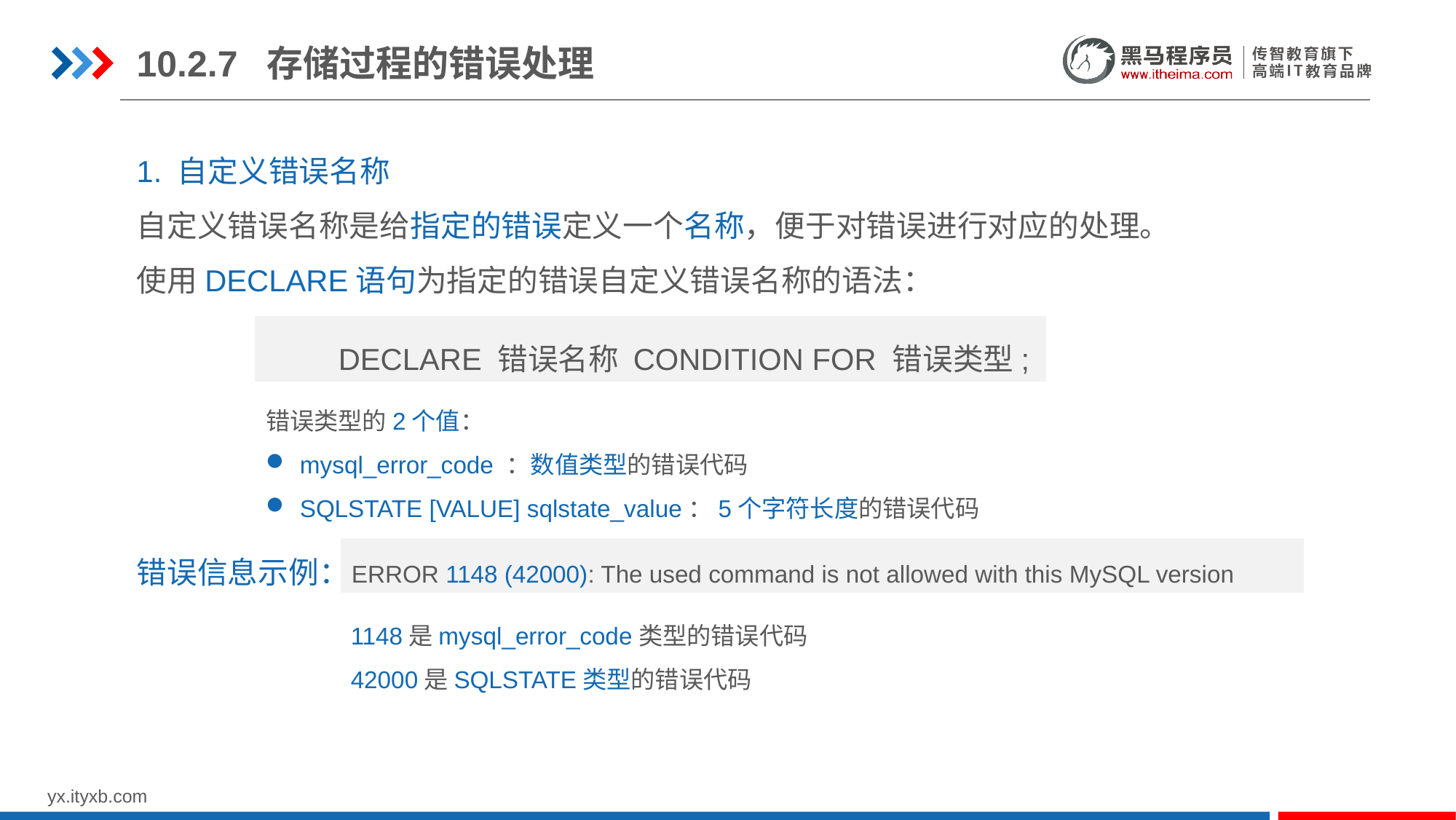

10.2.7  存储过程的错误处理
1. 自定义错误名称
自定义错误名称是给指定的错误定义一个名称，便于对错误进行对应的处理。
使用DECLARE语句为指定的错误自定义错误名称的语法：
DECLARE 错误名称 CONDITION FOR 错误类型;
错误类型的2个值：
mysql_error_code ：数值类型的错误代码
SQLSTATE [VALUE] sqlstate_value：5个字符长度的错误代码
错误信息示例：
ERROR 1148 (42000): The used command is not allowed with this MySQL version
1148是mysql_error_code类型的错误代码
42000是SQLSTATE类型的错误代码